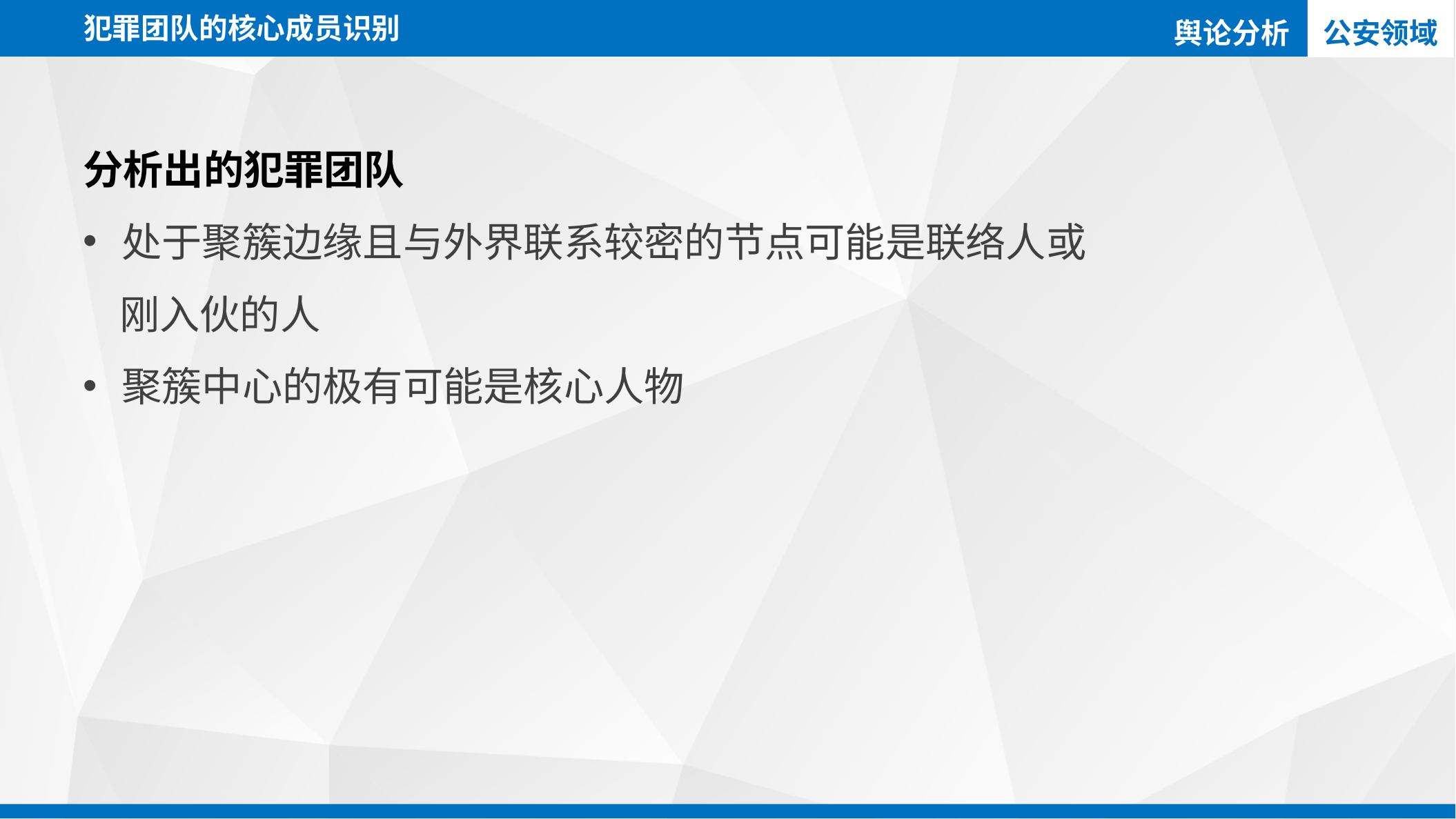

犯罪团队的核心成员识别
舆论分析
公安领域

分析出的犯罪团队
处于聚簇边缘且与外界联系较密的节点可能是联络人或
   刚入伙的人
聚簇中心的极有可能是核心人物